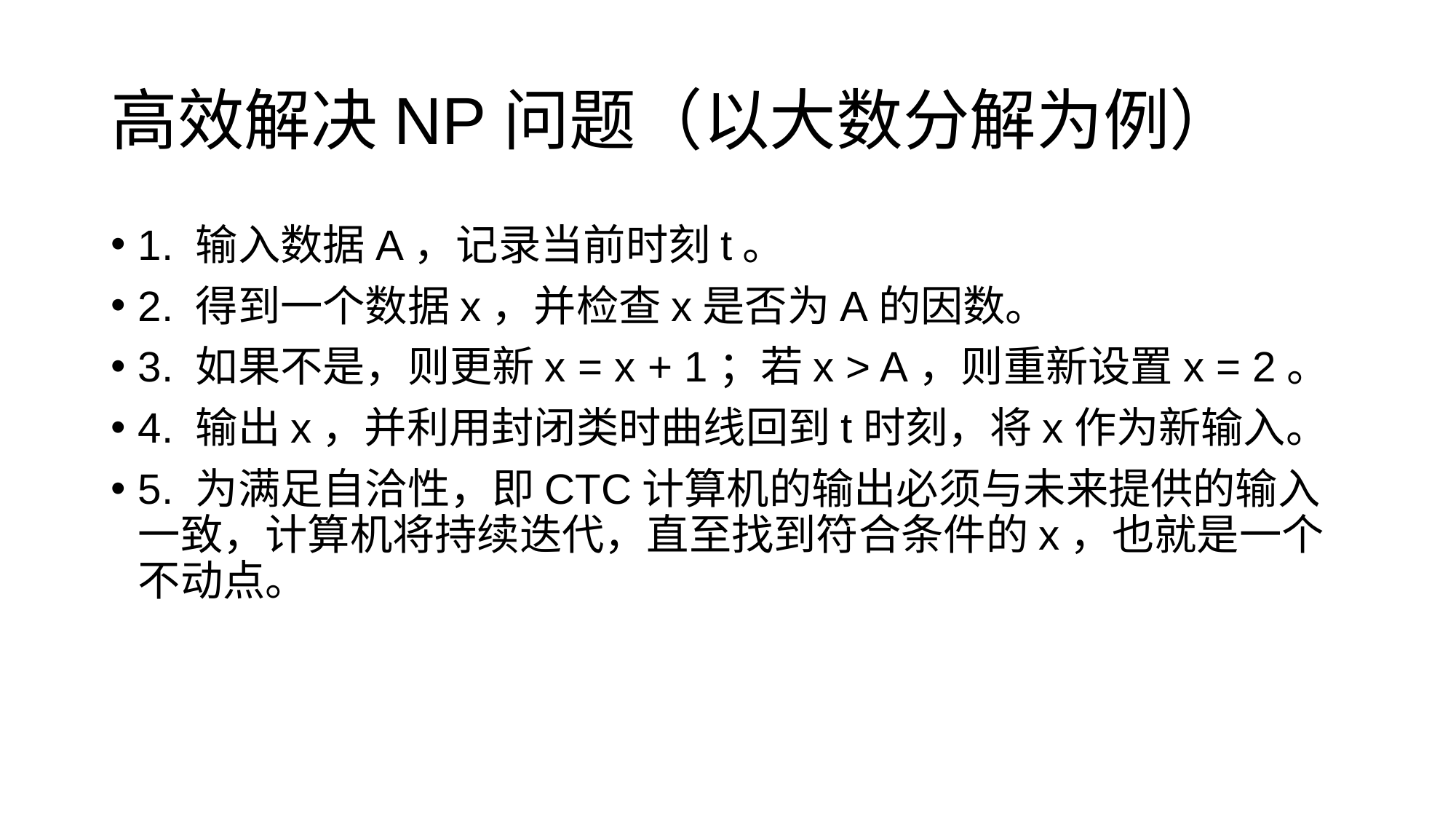

# 高效解决NP问题（以大数分解为例）
1. 输入数据A，记录当前时刻t。
2. 得到一个数据x，并检查x是否为A的因数。
3. 如果不是，则更新x = x + 1；若x > A，则重新设置x = 2。
4. 输出x，并利用封闭类时曲线回到t时刻，将x作为新输入。
5. 为满足自洽性，即CTC计算机的输出必须与未来提供的输入一致，计算机将持续迭代，直至找到符合条件的x，也就是一个不动点。